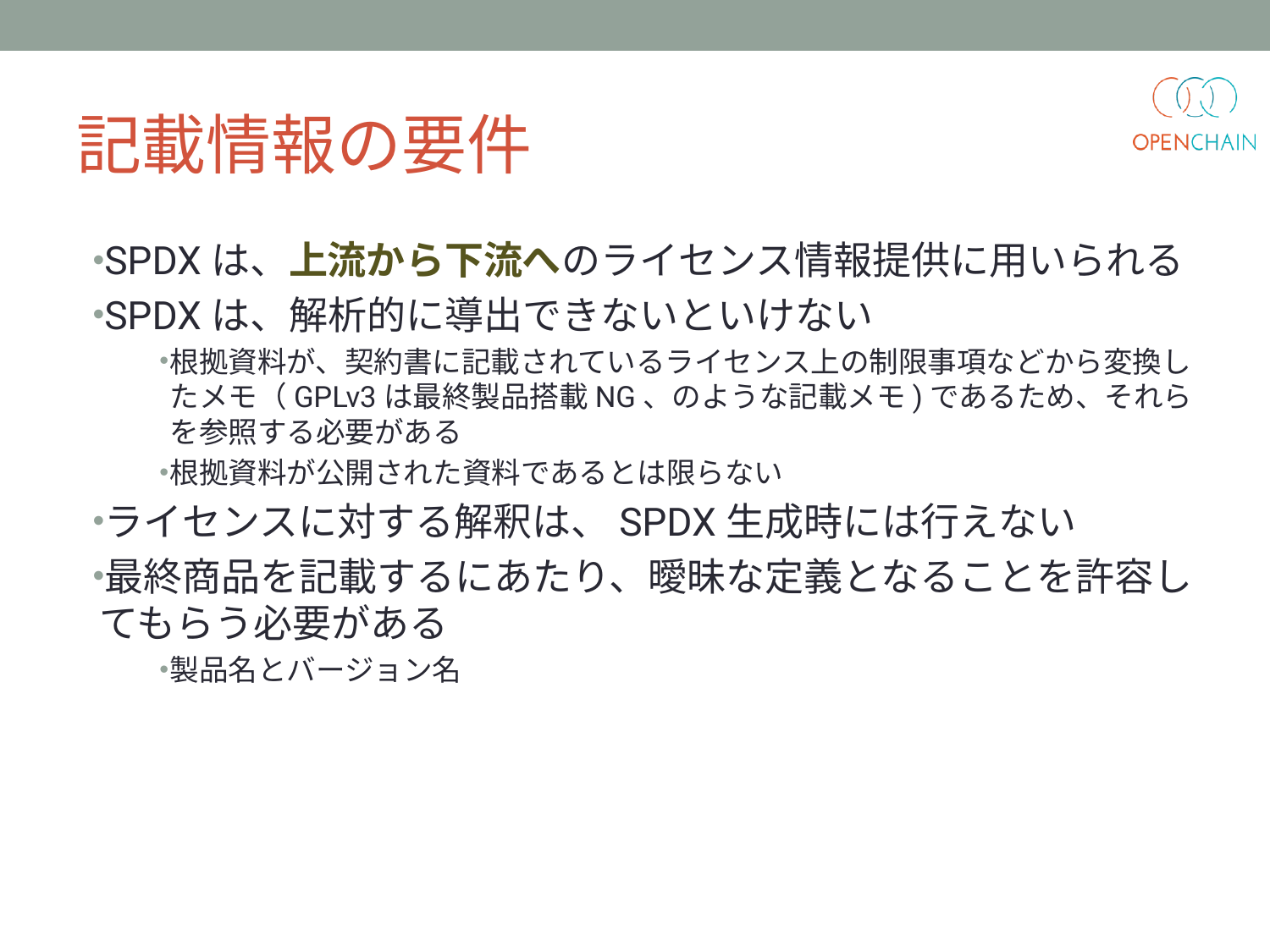

# 記載情報の要件
SPDXは、上流から下流へのライセンス情報提供に用いられる
SPDXは、解析的に導出できないといけない
根拠資料が、契約書に記載されているライセンス上の制限事項などから変換したメモ（GPLv3は最終製品搭載NG、のような記載メモ)であるため、それらを参照する必要がある
根拠資料が公開された資料であるとは限らない
ライセンスに対する解釈は、SPDX生成時には行えない
最終商品を記載するにあたり、曖昧な定義となることを許容してもらう必要がある
製品名とバージョン名